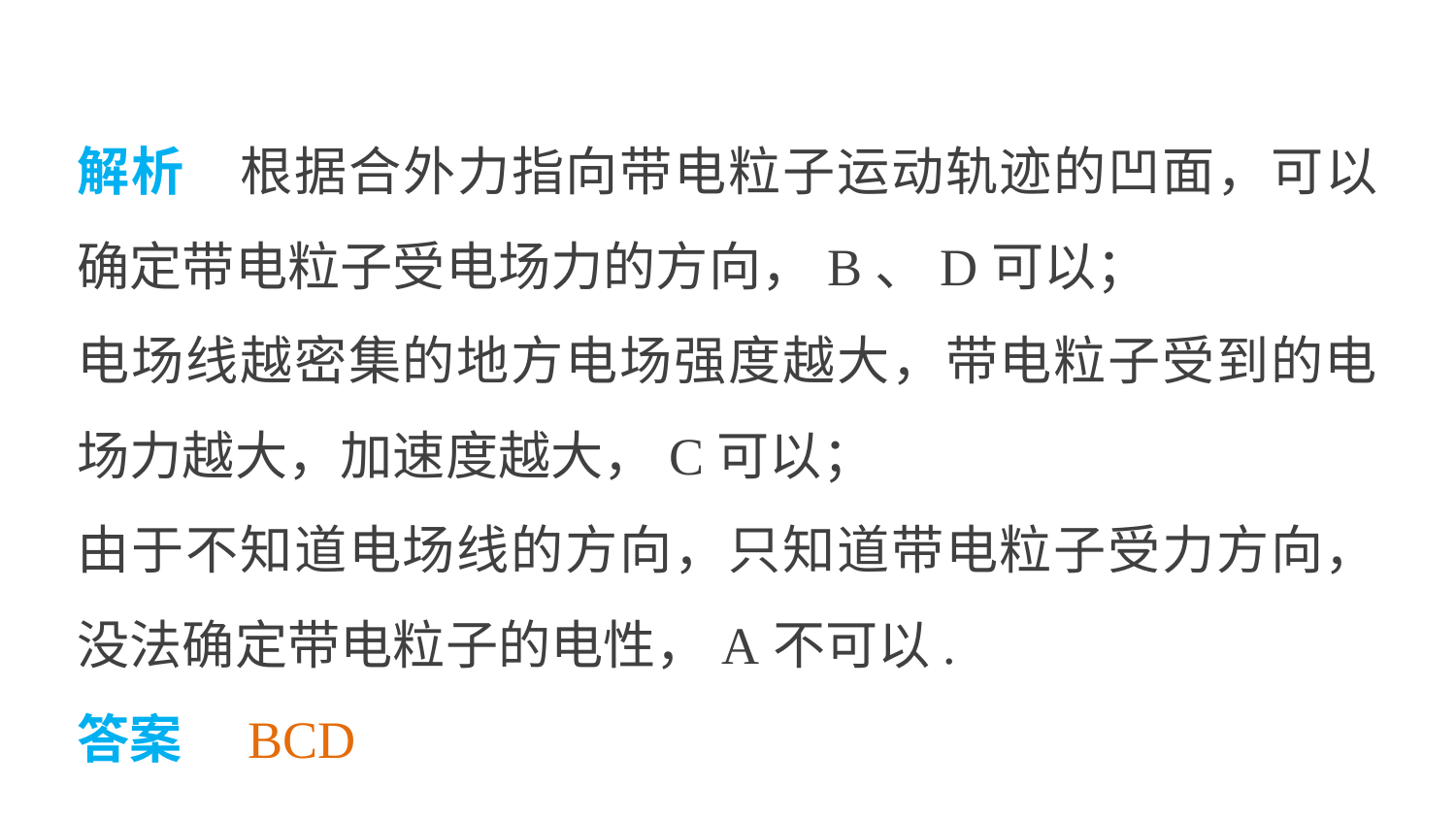

解析　根据合外力指向带电粒子运动轨迹的凹面，可以确定带电粒子受电场力的方向，B、D可以；
电场线越密集的地方电场强度越大，带电粒子受到的电场力越大，加速度越大，C可以；
由于不知道电场线的方向，只知道带电粒子受力方向，没法确定带电粒子的电性，A不可以.
答案　BCD